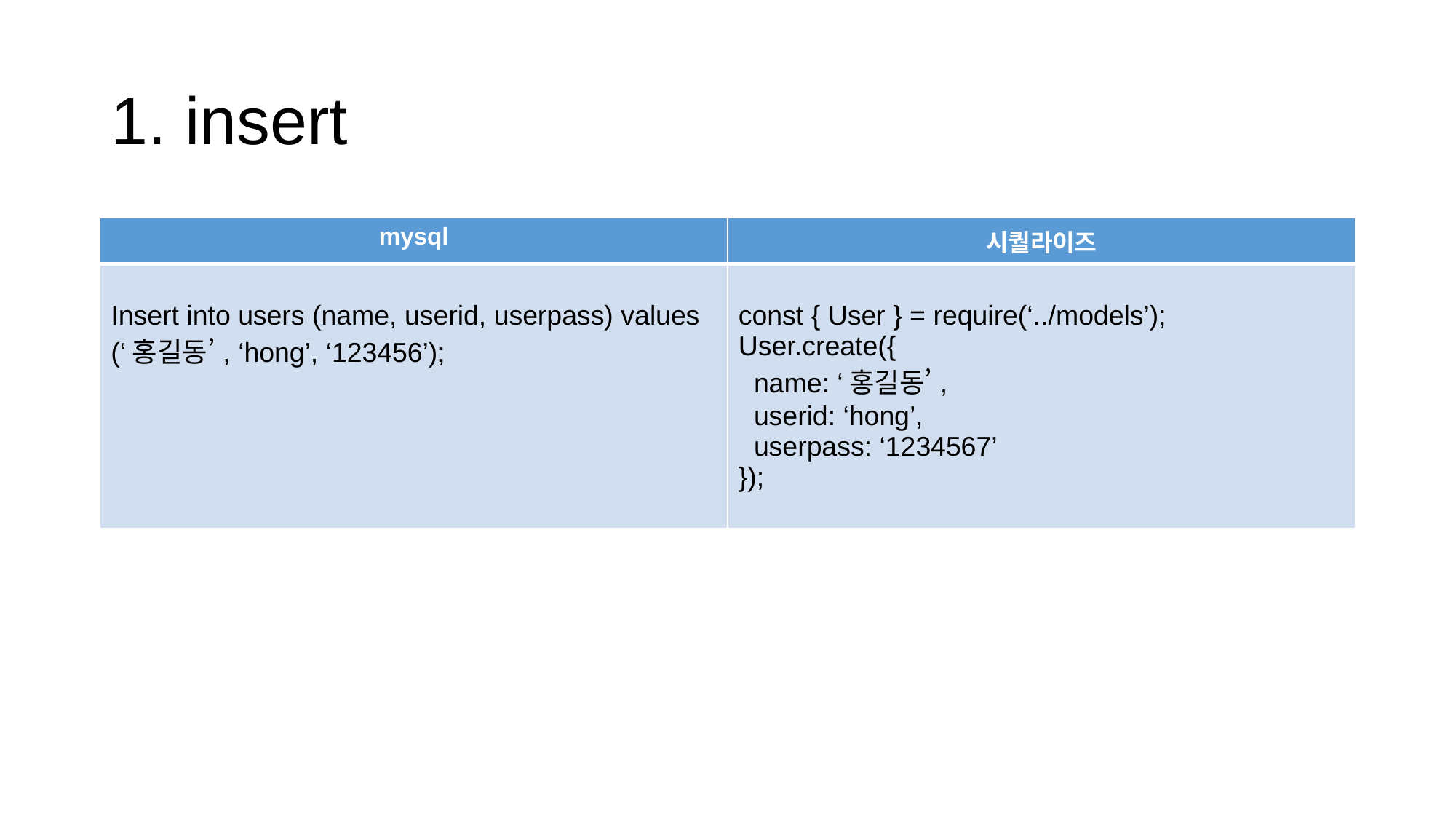

# 1. insert
| mysql | 시퀄라이즈 |
| --- | --- |
| Insert into users (name, userid, userpass) values (‘홍길동’, ‘hong’, ‘123456’); | const { User } = require(‘../models’); User.create({ name: ‘홍길동’, userid: ‘hong’, userpass: ‘1234567’ }); |